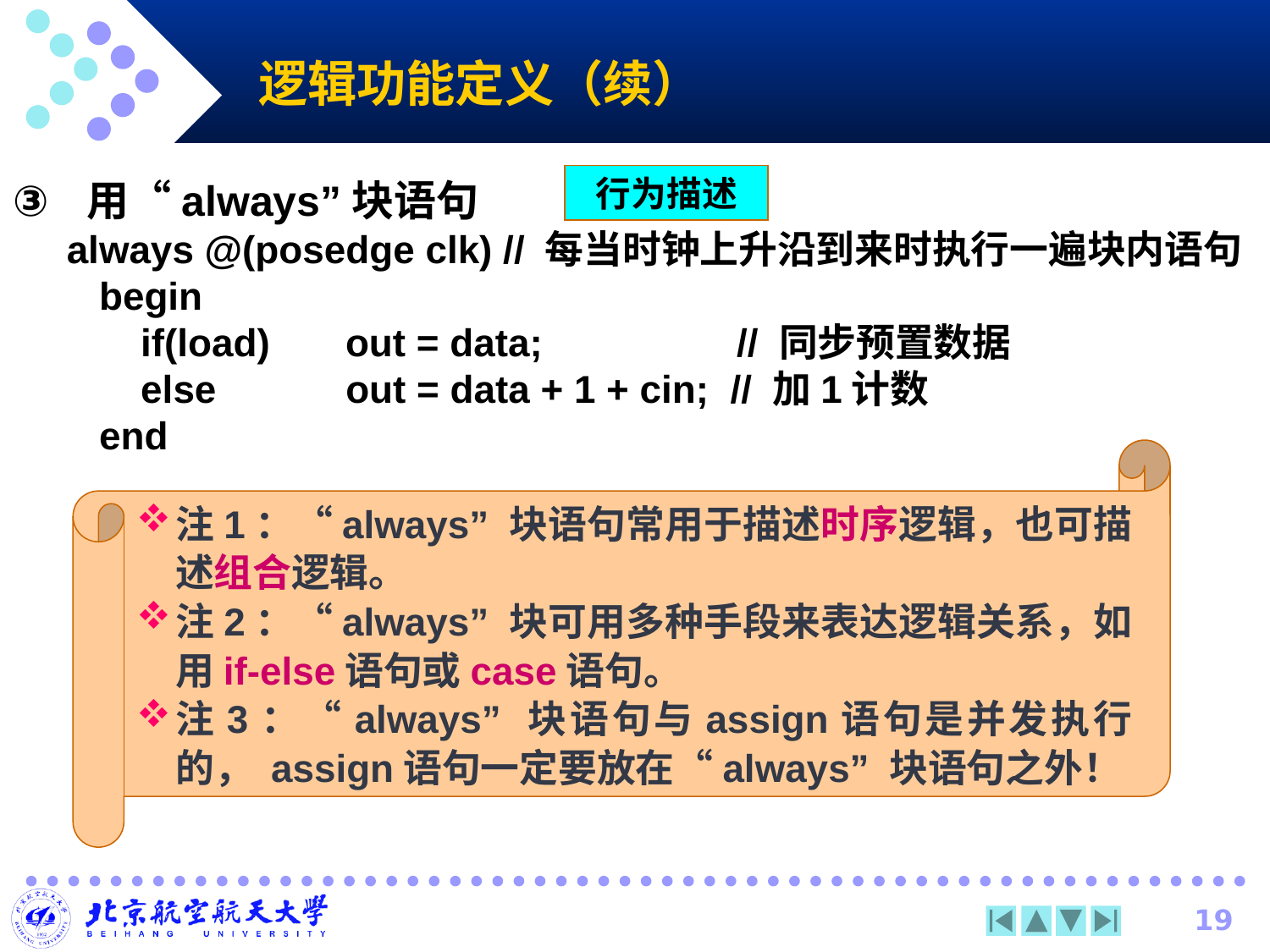

# 逻辑功能定义（续）
行为描述
用“always”块语句
     always @(posedge clk) // 每当时钟上升沿到来时执行一遍块内语句
        begin
	     if(load)       out = data;                  // 同步预置数据
	     else            out = data + 1 + cin;  // 加1计数
        end
注1：“always” 块语句常用于描述时序逻辑，也可描述组合逻辑。
注2：“always” 块可用多种手段来表达逻辑关系，如用if-else语句或case语句。
注3：“always” 块语句与assign语句是并发执行的， assign语句一定要放在“always” 块语句之外！
19